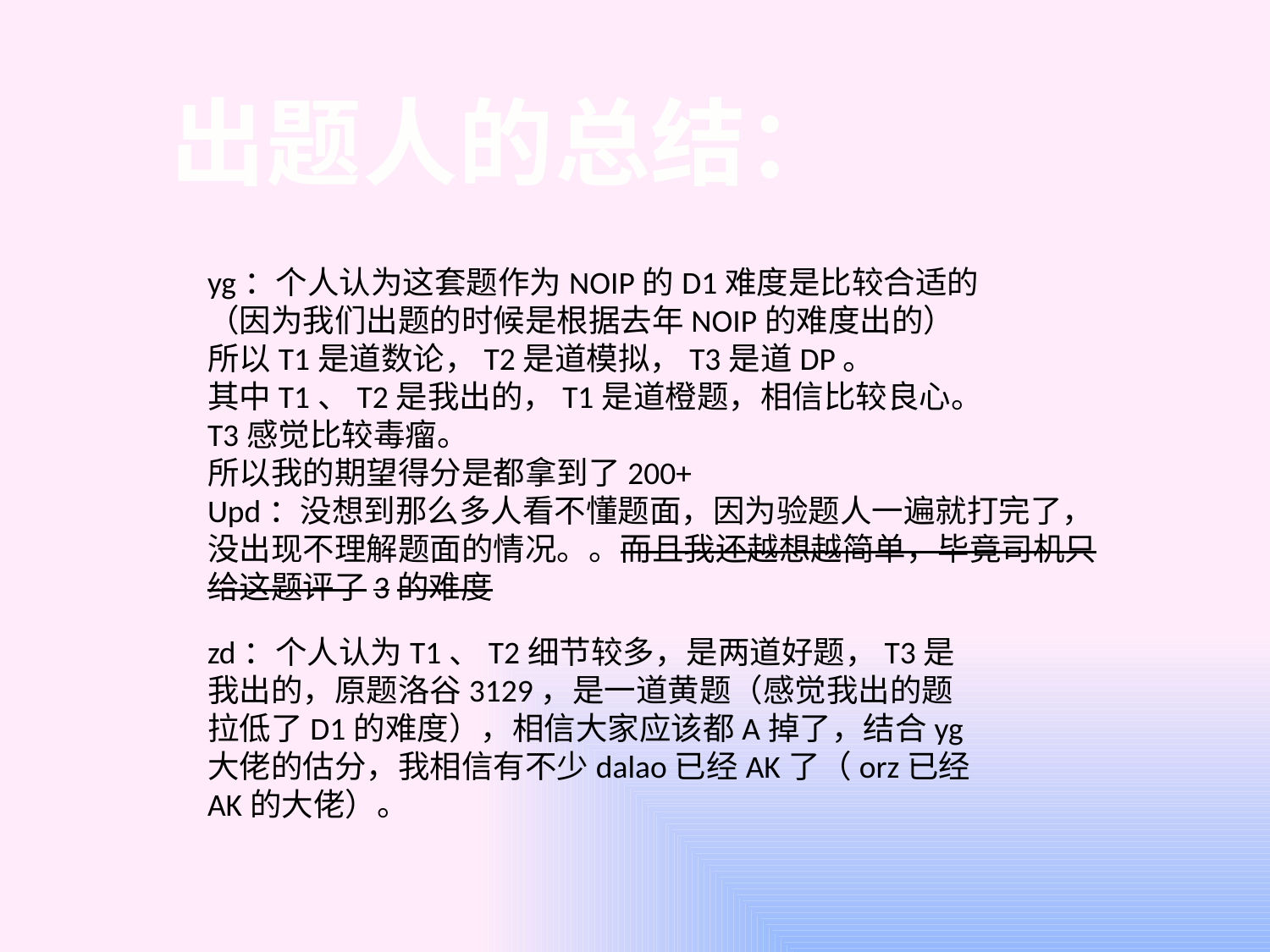

出题人的总结：
yg：个人认为这套题作为NOIP的D1难度是比较合适的
（因为我们出题的时候是根据去年NOIP的难度出的）
所以T1是道数论，T2是道模拟，T3是道DP。
其中T1、T2是我出的，T1是道橙题，相信比较良心。
T3感觉比较毒瘤。
所以我的期望得分是都拿到了200+
Upd：没想到那么多人看不懂题面，因为验题人一遍就打完了，没出现不理解题面的情况。。而且我还越想越简单，毕竟司机只给这题评了3的难度
zd：个人认为T1、T2细节较多，是两道好题，T3是我出的，原题洛谷3129，是一道黄题（感觉我出的题拉低了D1的难度），相信大家应该都A掉了，结合yg大佬的估分，我相信有不少dalao已经AK了（orz已经AK的大佬）。